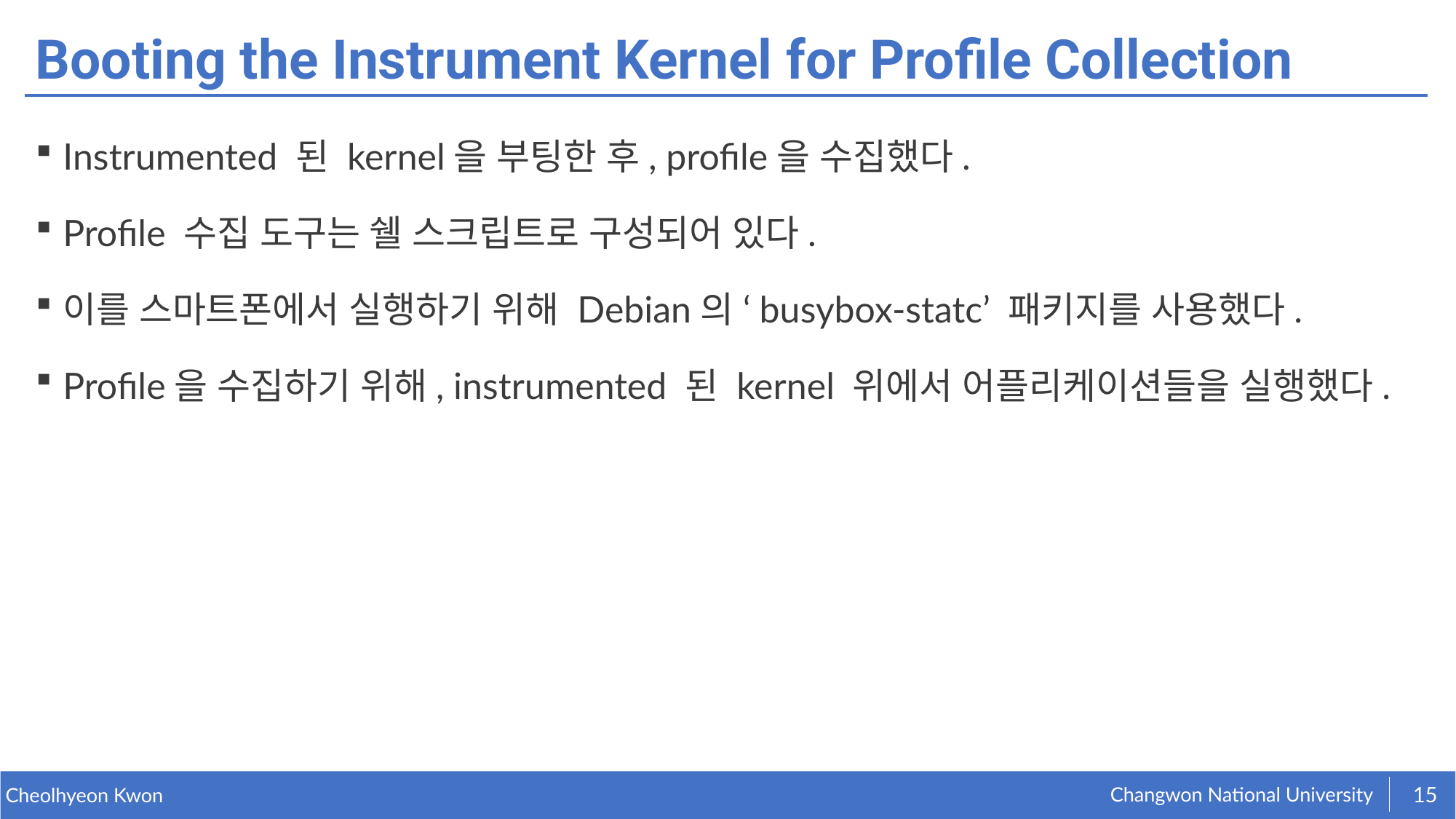

# Booting the Instrument Kernel for Profile Collection
Instrumented 된 kernel을 부팅한 후, profile을 수집했다.
Profile 수집 도구는 쉘 스크립트로 구성되어 있다.
이를 스마트폰에서 실행하기 위해 Debian의 ‘busybox-statc’ 패키지를 사용했다.
Profile을 수집하기 위해, instrumented 된 kernel 위에서 어플리케이션들을 실행했다.
15